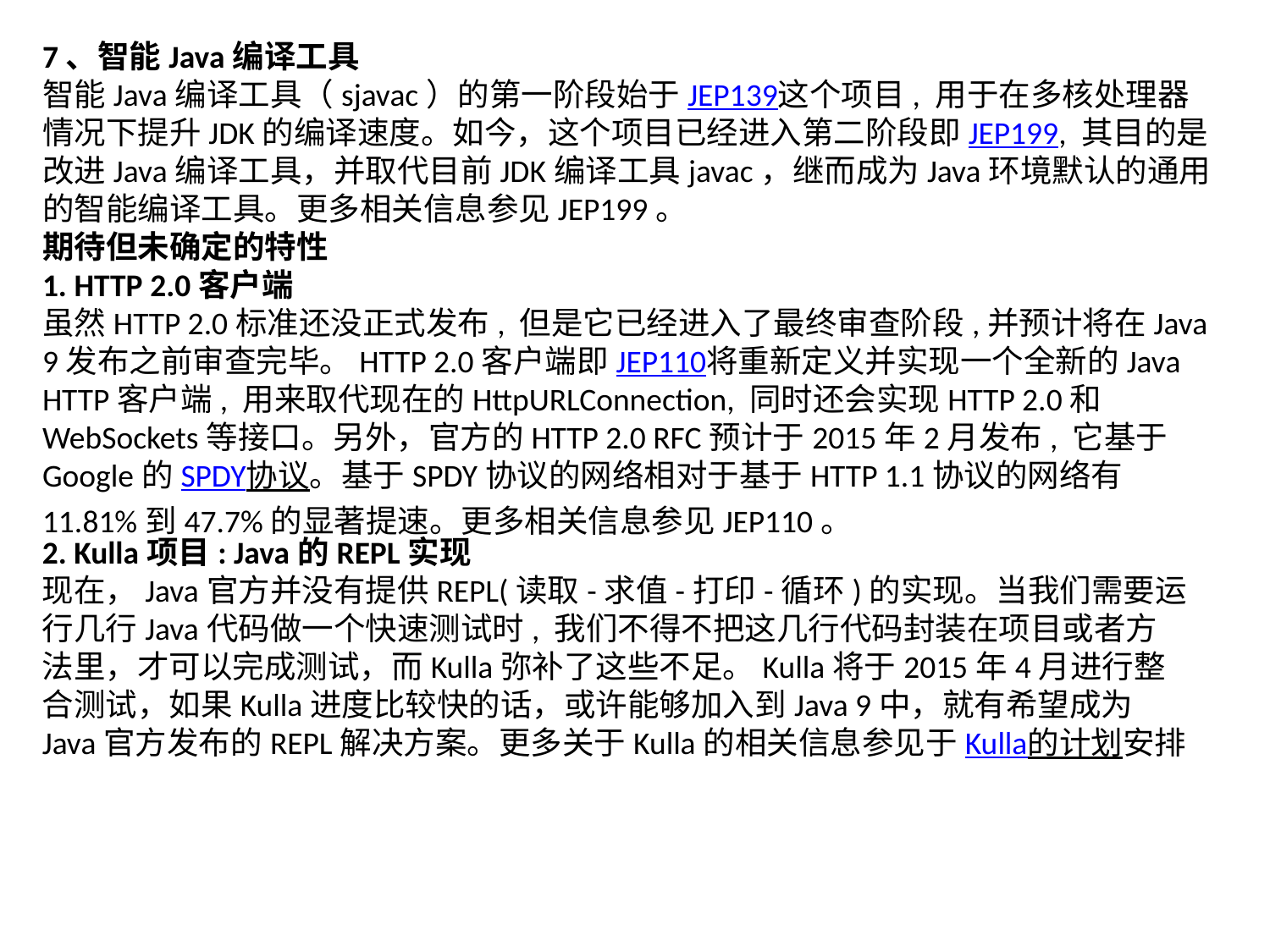

7、智能Java编译工具
智能Java编译工具（sjavac）的第一阶段始于JEP139这个项目, 用于在多核处理器情况下提升JDK的编译速度。如今，这个项目已经进入第二阶段即JEP199, 其目的是改进Java编译工具，并取代目前JDK编译工具javac，继而成为Java环境默认的通用的智能编译工具。更多相关信息参见JEP199。
期待但未确定的特性
1. HTTP 2.0客户端
虽然HTTP 2.0标准还没正式发布, 但是它已经进入了最终审查阶段,并预计将在Java 9发布之前审查完毕。HTTP 2.0客户端即JEP110将重新定义并实现一个全新的Java HTTP客户端, 用来取代现在的HttpURLConnection, 同时还会实现HTTP 2.0和WebSockets等接口。另外，官方的HTTP 2.0 RFC预计于2015年2月发布, 它基于Google的SPDY协议。基于SPDY协议的网络相对于基于HTTP 1.1协议的网络有11.81%到47.7%的显著提速。更多相关信息参见JEP110。
2. Kulla项目: Java的REPL实现
现在，Java官方并没有提供REPL(读取-求值-打印-循环)的实现。当我们需要运行几行Java代码做一个快速测试时, 我们不得不把这几行代码封装在项目或者方法里，才可以完成测试，而Kulla弥补了这些不足。Kulla将于2015年4月进行整合测试，如果Kulla进度比较快的话，或许能够加入到Java 9中，就有希望成为Java官方发布的REPL解决方案。更多关于Kulla的相关信息参见于Kulla的计划安排